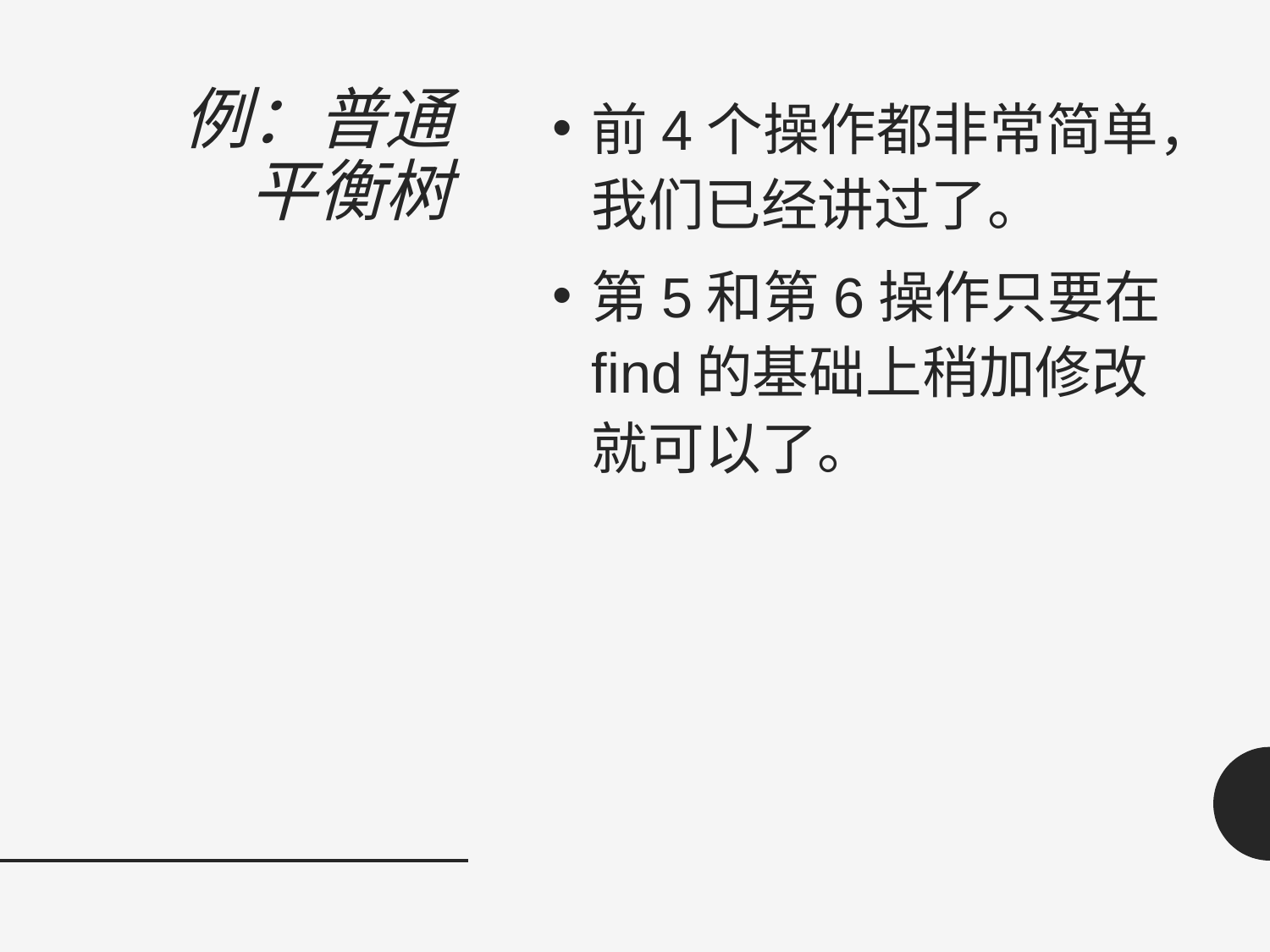

# 例：普通平衡树
前4个操作都非常简单，我们已经讲过了。
第5和第6操作只要在find的基础上稍加修改就可以了。